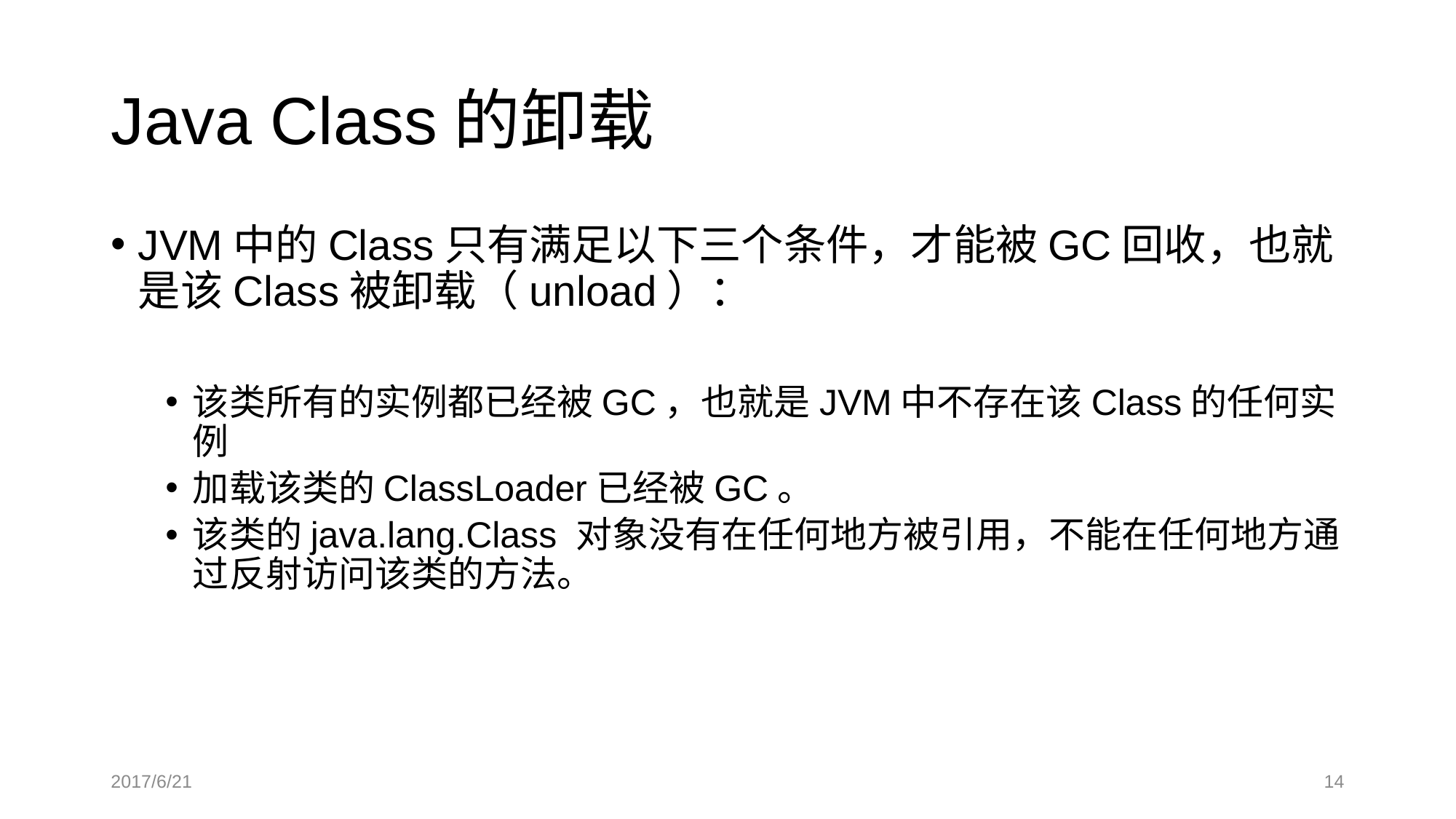

# Java Class的卸载
JVM中的Class只有满足以下三个条件，才能被GC回收，也就是该Class被卸载（unload）：

该类所有的实例都已经被GC，也就是JVM中不存在该Class的任何实例
加载该类的ClassLoader已经被GC。
该类的java.lang.Class 对象没有在任何地方被引用，不能在任何地方通过反射访问该类的方法。

2017/6/21
14